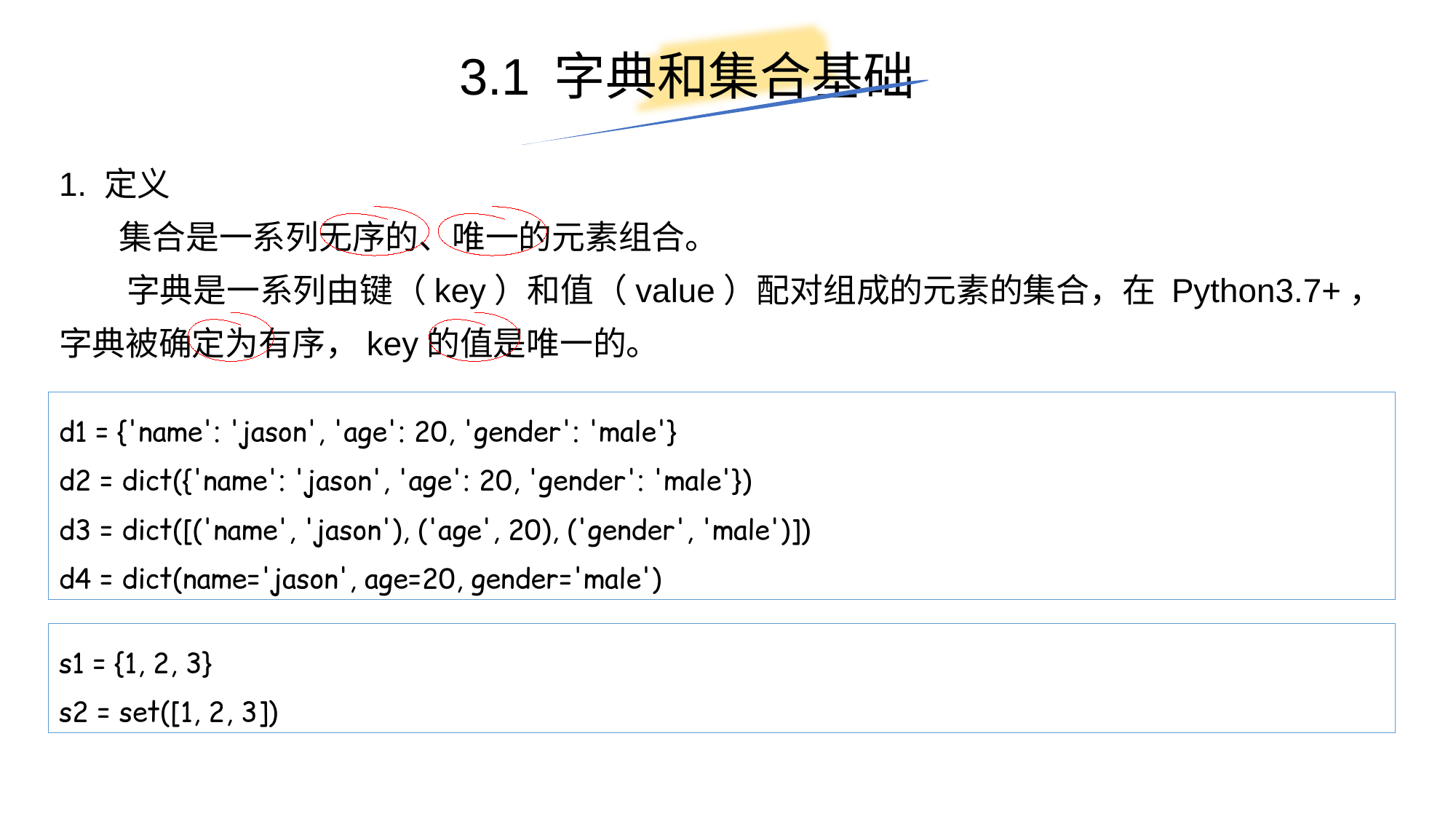

# 3.1 字典和集合基础

1. 定义
       集合是一系列无序的、唯一的元素组合。
        字典是一系列由键（key）和值（value）配对组成的元素的集合，在 Python3.7+，字典被确定为有序，key的值是唯一的。

d1 = {'name': 'jason', 'age': 20, 'gender': 'male'}
d2 = dict({'name': 'jason', 'age': 20, 'gender': 'male'})
d3 = dict([('name', 'jason'), ('age', 20), ('gender', 'male')])
d4 = dict(name='jason', age=20, gender='male')
s1 = {1, 2, 3}
s2 = set([1, 2, 3])